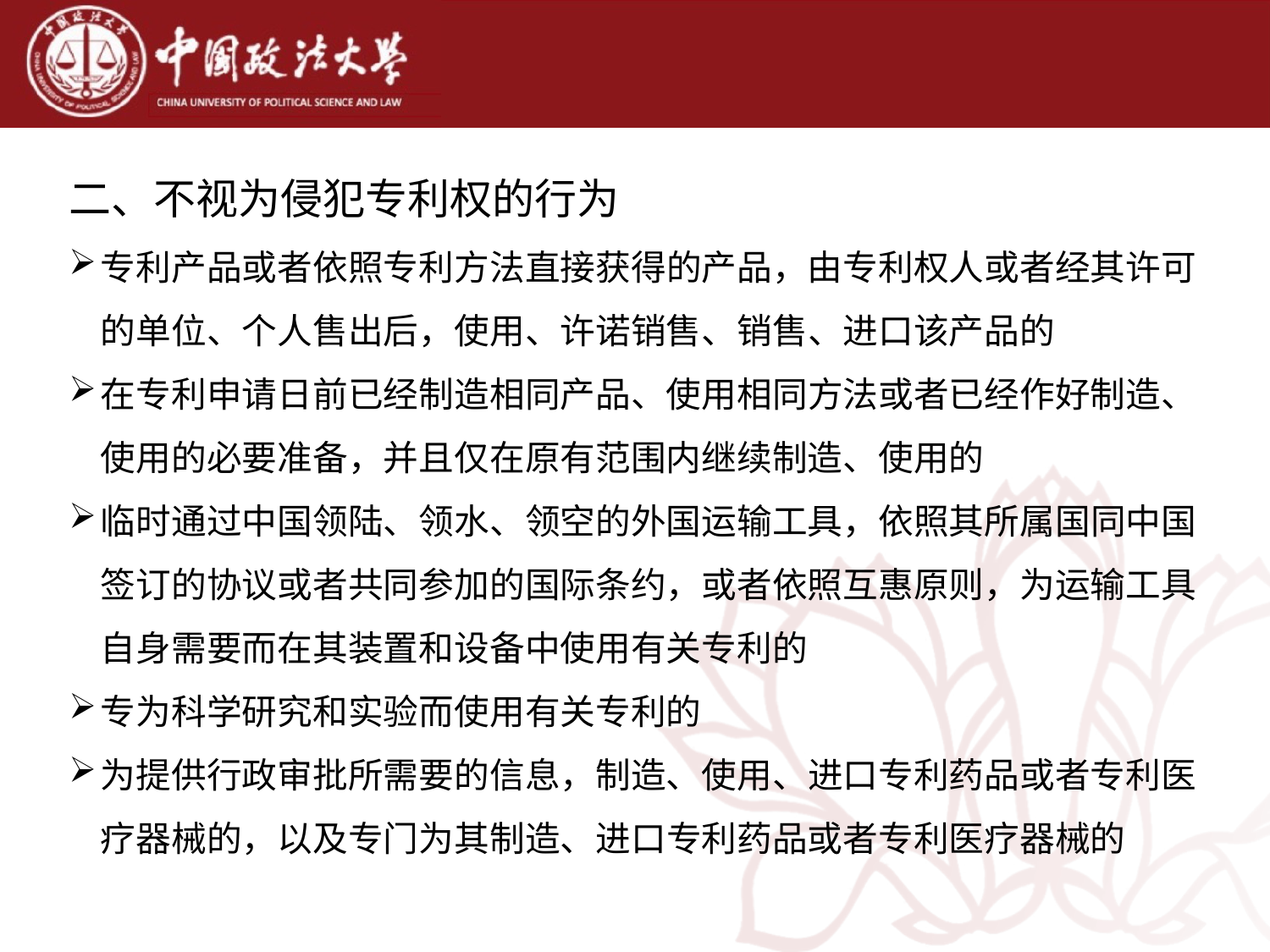

二、不视为侵犯专利权的行为
专利产品或者依照专利方法直接获得的产品，由专利权人或者经其许可的单位、个人售出后，使用、许诺销售、销售、进口该产品的
在专利申请日前已经制造相同产品、使用相同方法或者已经作好制造、使用的必要准备，并且仅在原有范围内继续制造、使用的
临时通过中国领陆、领水、领空的外国运输工具，依照其所属国同中国签订的协议或者共同参加的国际条约，或者依照互惠原则，为运输工具自身需要而在其装置和设备中使用有关专利的
专为科学研究和实验而使用有关专利的
为提供行政审批所需要的信息，制造、使用、进口专利药品或者专利医疗器械的，以及专门为其制造、进口专利药品或者专利医疗器械的